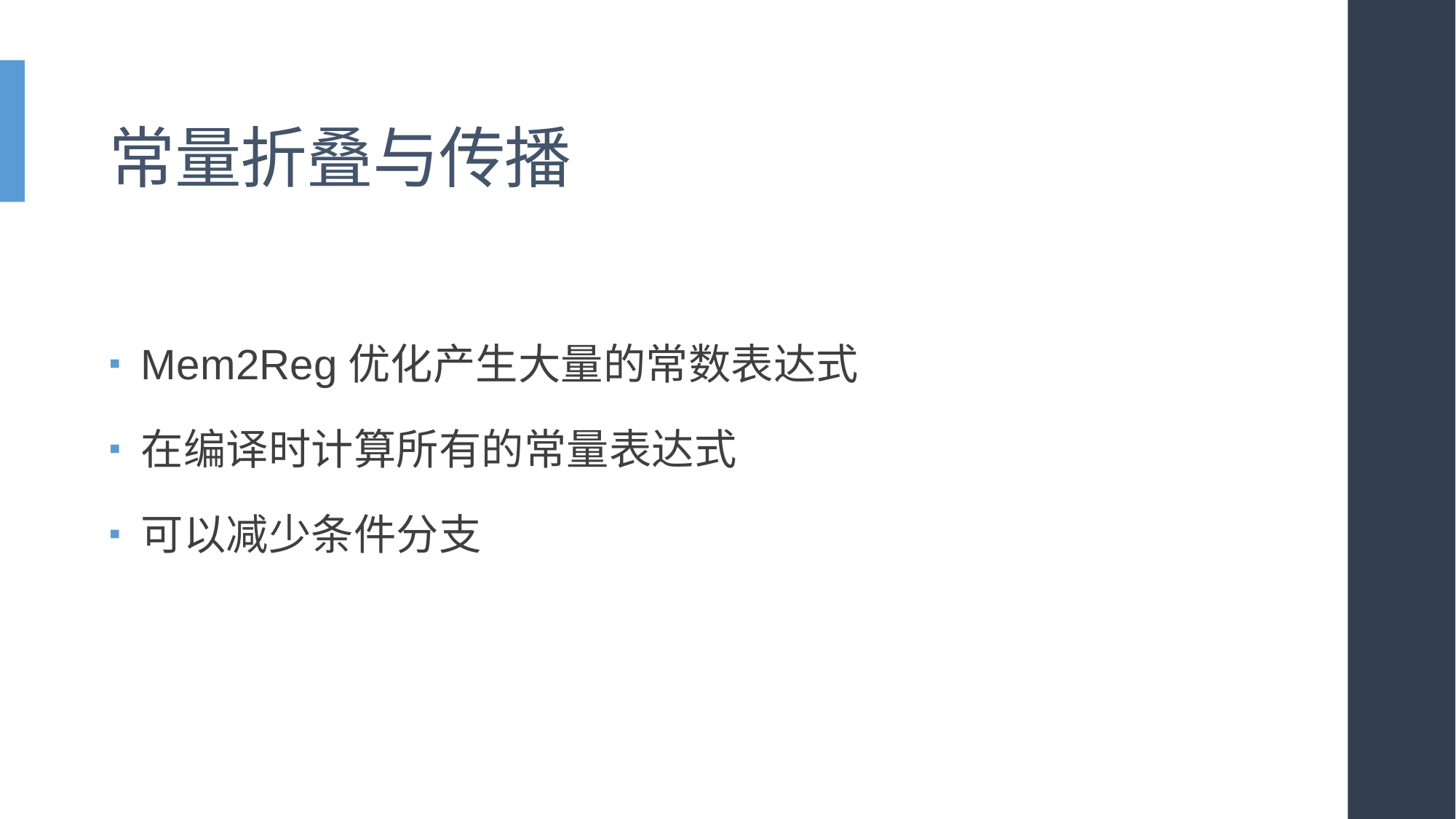

# 常量折叠与传播
Mem2Reg优化产生大量的常数表达式
在编译时计算所有的常量表达式
可以减少条件分支